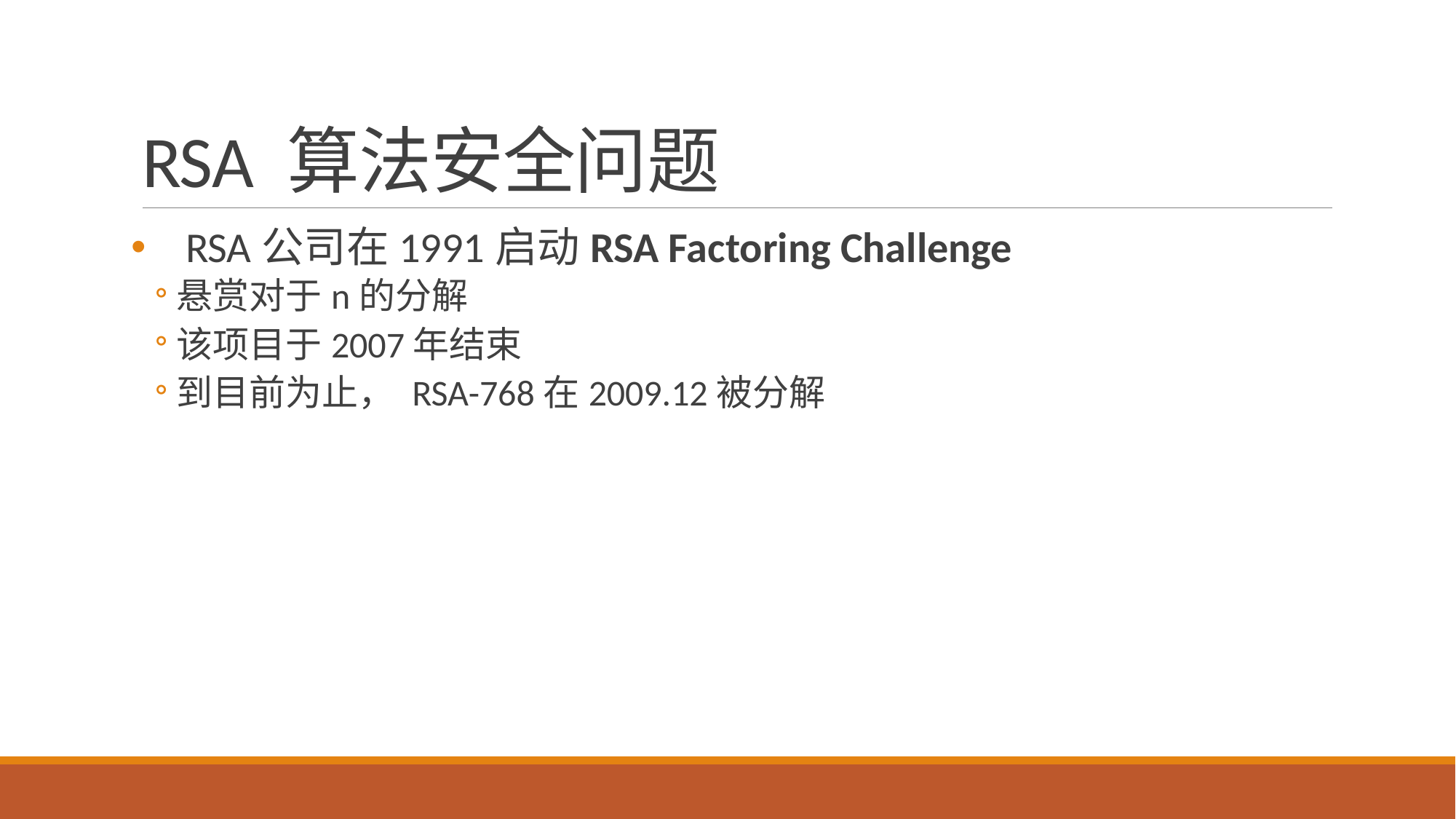

# RSA 算法安全问题
RSA公司在1991启动RSA Factoring Challenge
悬赏对于n的分解
该项目于2007年结束
到目前为止， RSA-768在2009.12被分解
79